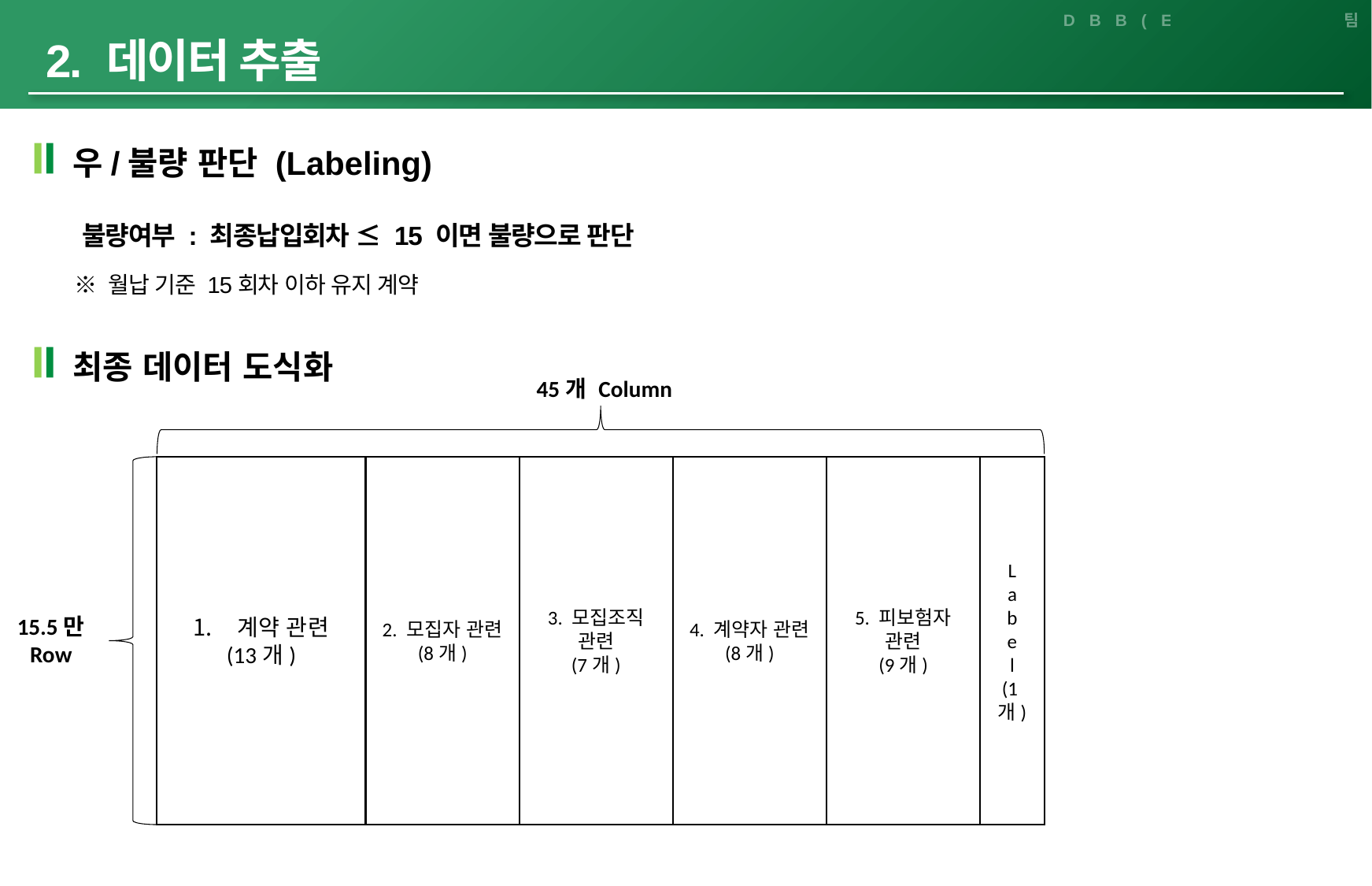

DBB(Expert)3팀
2. 데이터 추출
우/불량 판단 (Labeling)

  불량여부 : 최종납입회차 ≤ 15 이면 불량으로 판단

  ※ 월납 기준 15회차 이하 유지 계약

최종 데이터 도식화

45개 Column

5. 피보험자 관련
(9개)
L
a
b
e
l
(1개)
4. 계약자 관련
(8개)
계약 관련
(13개)
2. 모집자 관련
(8개)
3. 모집조직 관련
(7개)
15.5만
Row